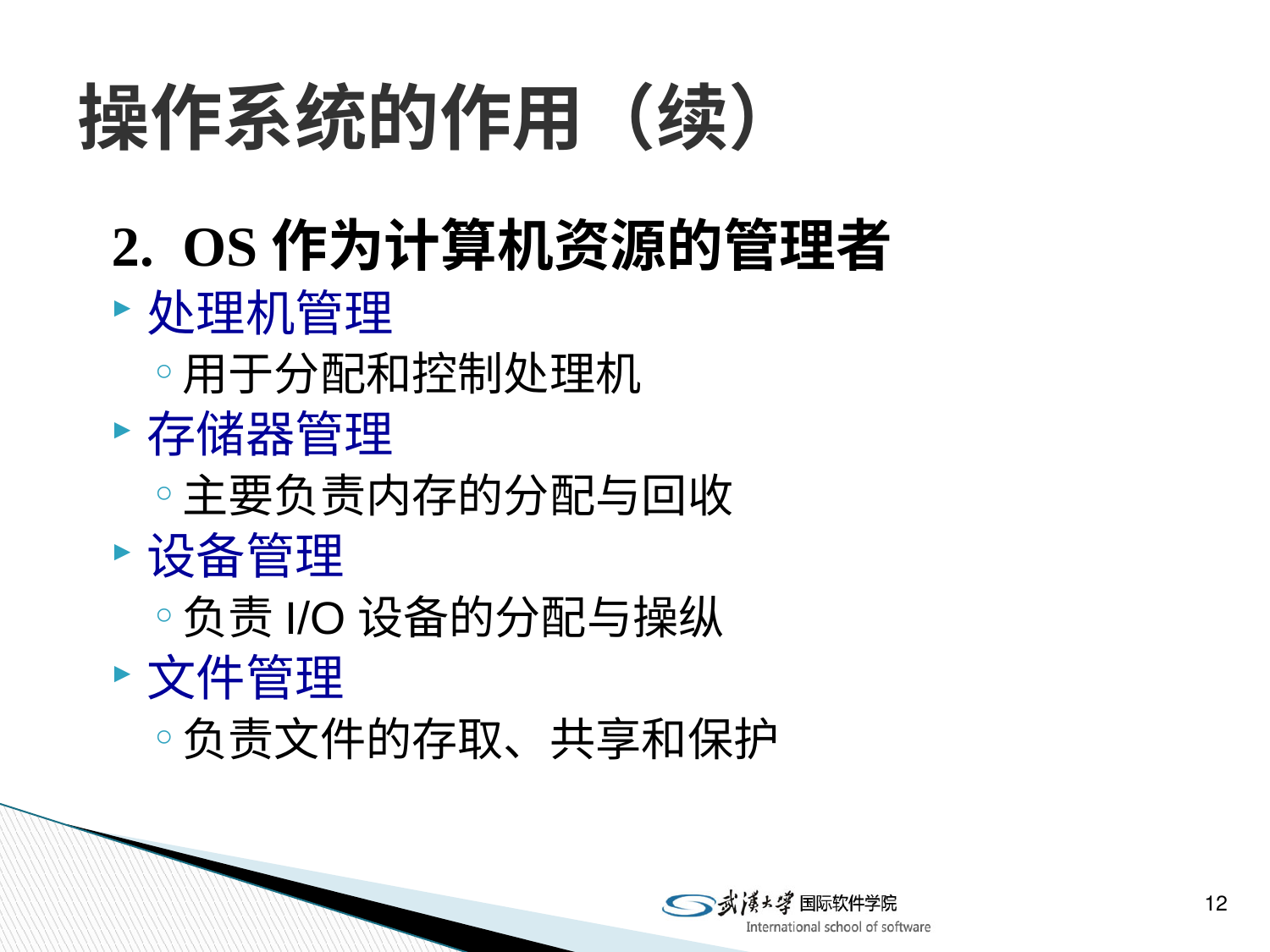

# 操作系统的作用（续）
2.  OS作为计算机资源的管理者
处理机管理
用于分配和控制处理机
存储器管理
主要负责内存的分配与回收
设备管理
负责I/O设备的分配与操纵
文件管理
负责文件的存取、共享和保护